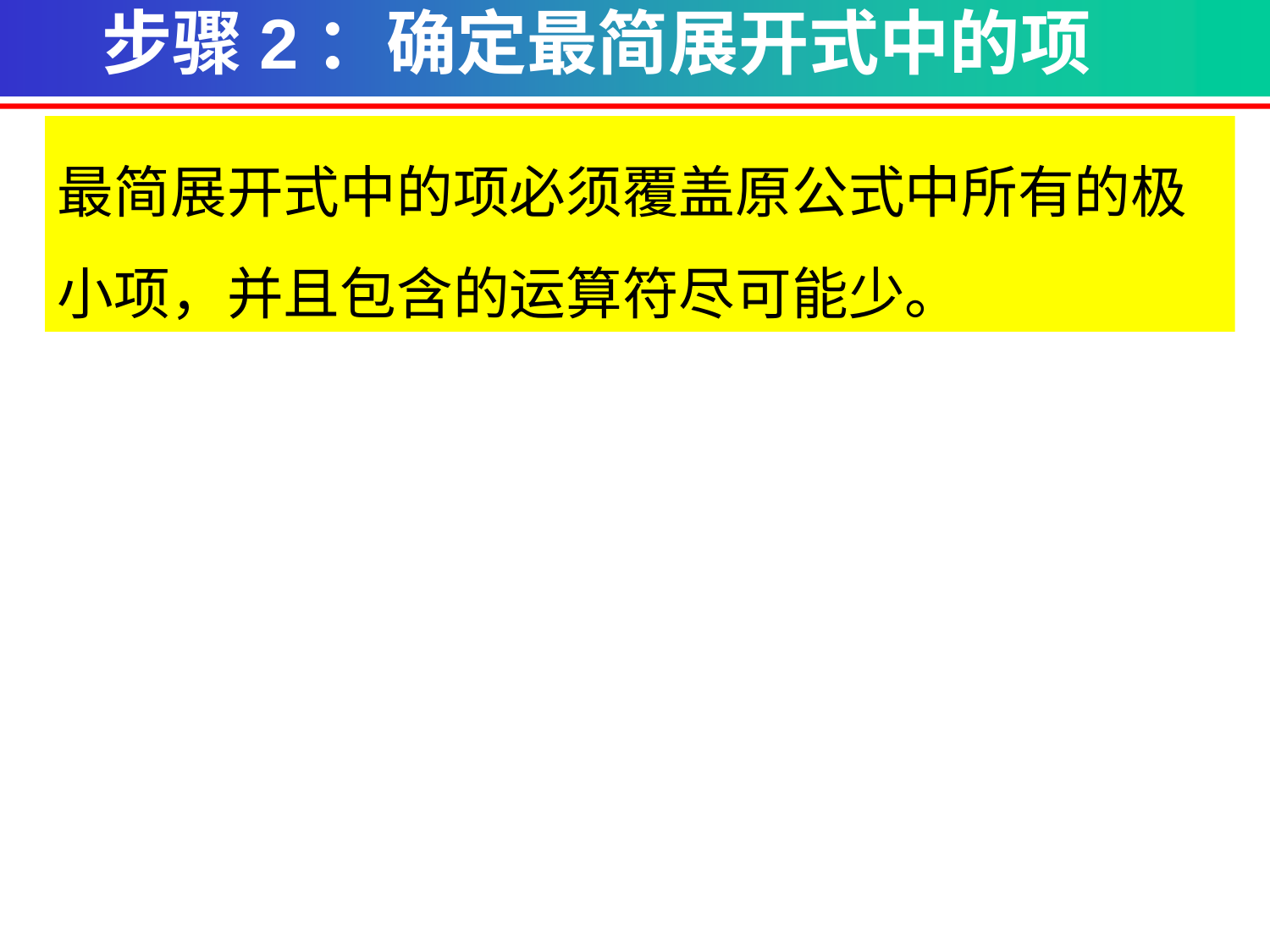

步骤2：确定最简展开式中的项
最简展开式中的项必须覆盖原公式中所有的极小项，并且包含的运算符尽可能少。